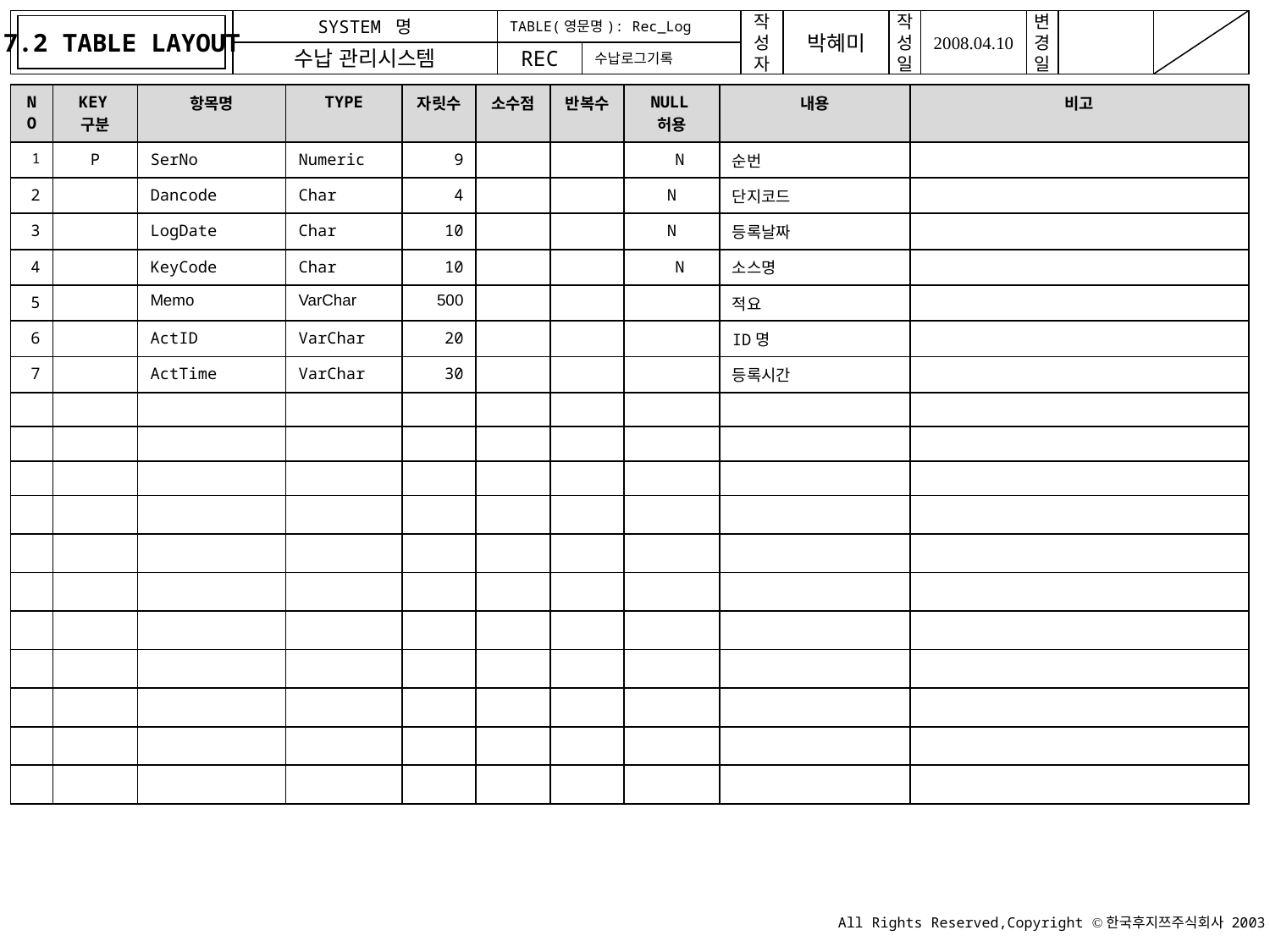

7.2 TABLE LAYOUT
TABLE(영문명): Rec_Log
수납로그기록
| NO | KEY구분 | 항목명 | TYPE | 자릿수 | 소수점 | 반복수 | NULL허용 | 내용 | 비고 |
| --- | --- | --- | --- | --- | --- | --- | --- | --- | --- |
| 1 | P | SerNo | Numeric | 9 |  |  | N | 순번 |  |
| 2 |  | Dancode | Char | 4 |  |  | N | 단지코드 |  |
| 3 |  | LogDate | Char | 10 |  |  | N | 등록날짜 |  |
| 4 |  | KeyCode | Char | 10 |  |  | N | 소스명 |  |
| 5 |  | Memo | VarChar | 500 |  |  |  | 적요 |  |
| 6 |  | ActID | VarChar | 20 |  |  |  | ID명 |  |
| 7 |  | ActTime | VarChar | 30 |  |  |  | 등록시간 |  |
|  |  |  |  |  |  |  |  |  |  |
|  |  |  |  |  |  |  |  |  |  |
|  |  |  |  |  |  |  |  |  |  |
|  |  |  |  |  |  |  |  |  |  |
|  |  |  |  |  |  |  |  |  |  |
|  |  |  |  |  |  |  |  |  |  |
|  |  |  |  |  |  |  |  |  |  |
|  |  |  |  |  |  |  |  |  |  |
|  |  |  |  |  |  |  |  |  |  |
|  |  |  |  |  |  |  |  |  |  |
|  |  |  |  |  |  |  |  |  |  |